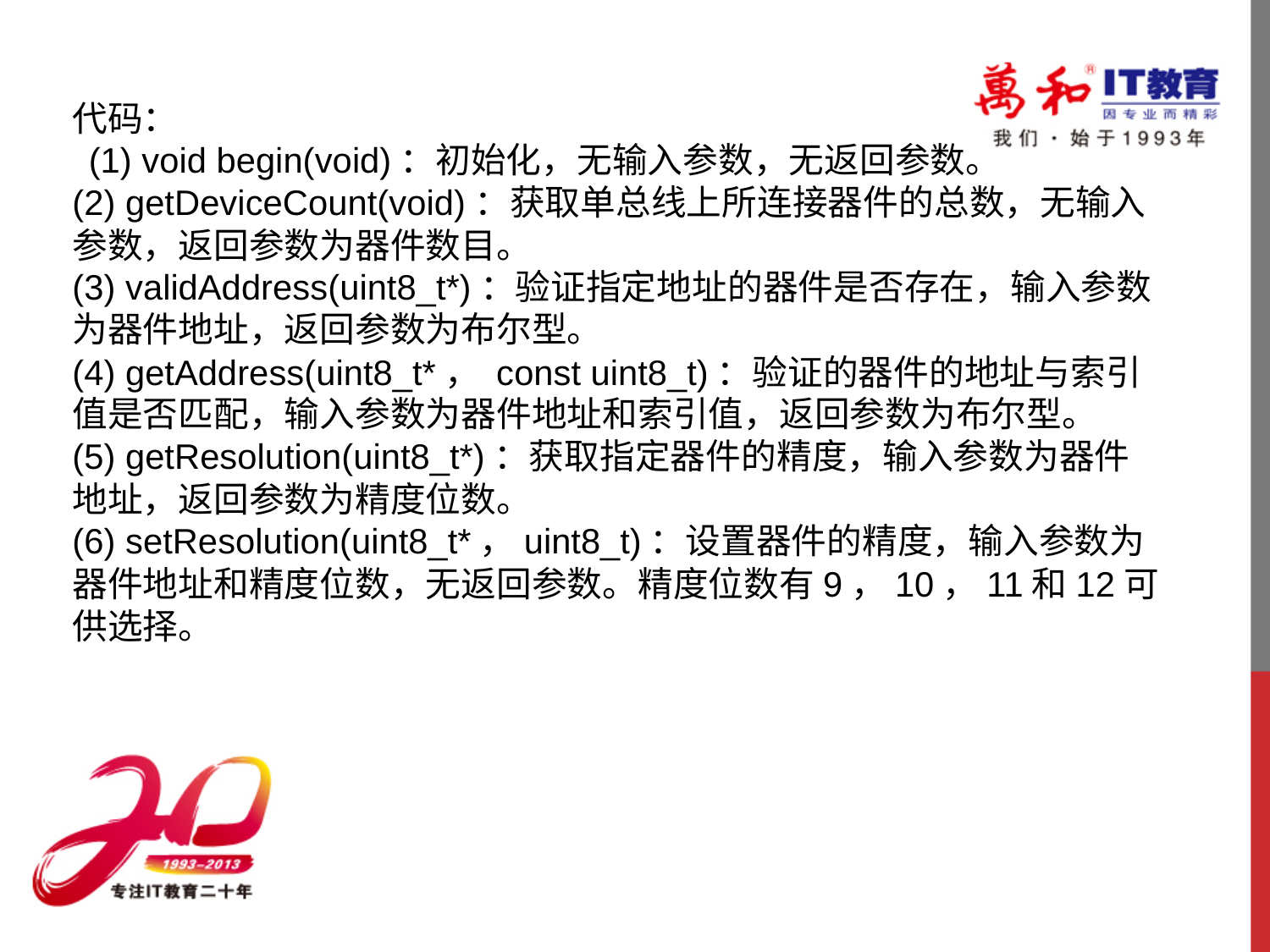

# 代码： (1) void begin(void)：初始化，无输入参数，无返回参数。 (2) getDeviceCount(void)：获取单总线上所连接器件的总数，无输入参数，返回参数为器件数目。 (3) validAddress(uint8_t*)：验证指定地址的器件是否存在，输入参数为器件地址，返回参数为布尔型。 (4) getAddress(uint8_t*， const uint8_t)：验证的器件的地址与索引值是否匹配，输入参数为器件地址和索引值，返回参数为布尔型。 (5) getResolution(uint8_t*)：获取指定器件的精度，输入参数为器件地址，返回参数为精度位数。 (6) setResolution(uint8_t*，uint8_t)：设置器件的精度，输入参数为器件地址和精度位数，无返回参数。精度位数有9，10，11和12可供选择。